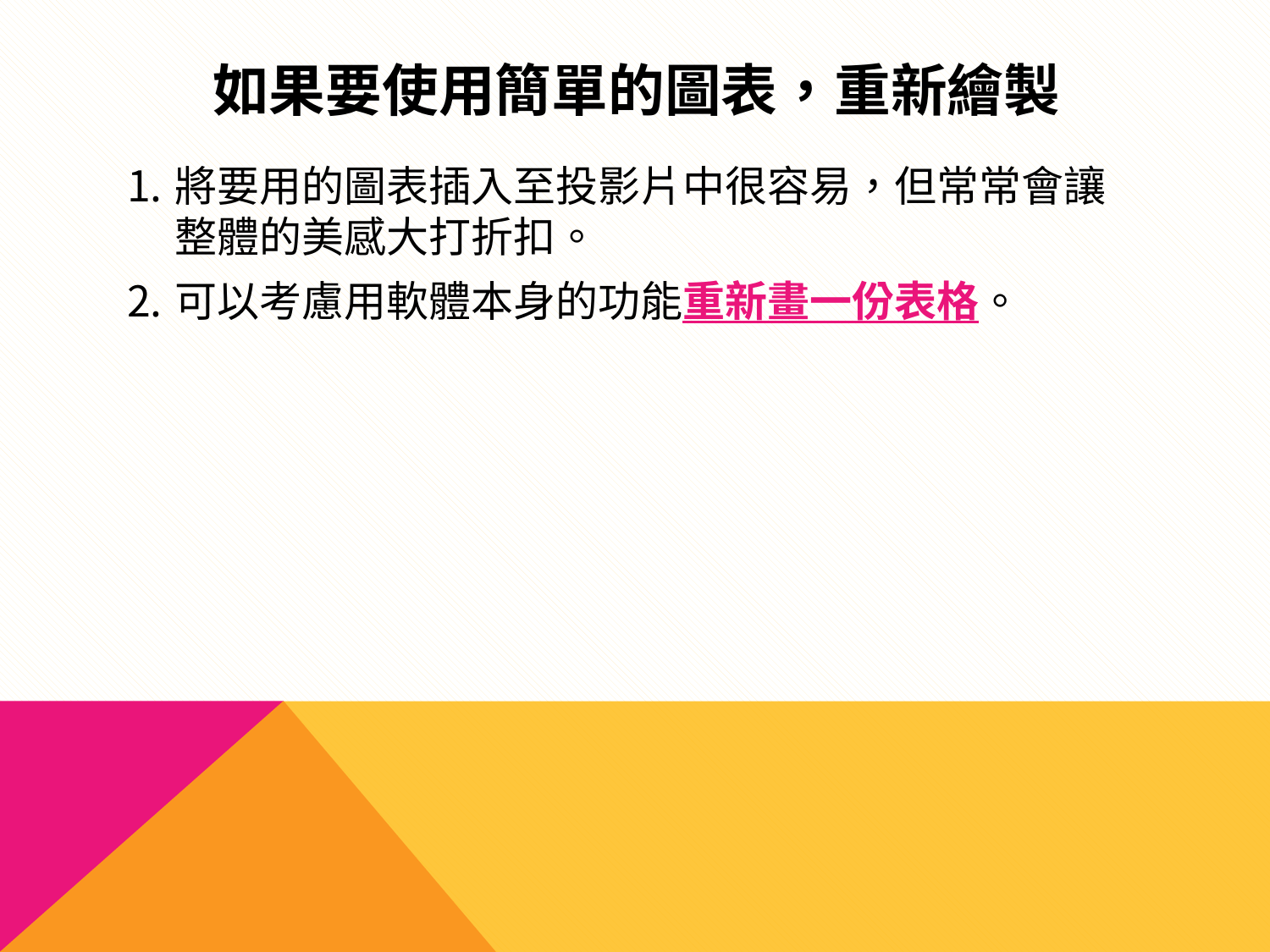

# 如果要使用簡單的圖表，重新繪製
將要用的圖表插入至投影片中很容易，但常常會讓整體的美感大打折扣。
可以考慮用軟體本身的功能重新畫一份表格。